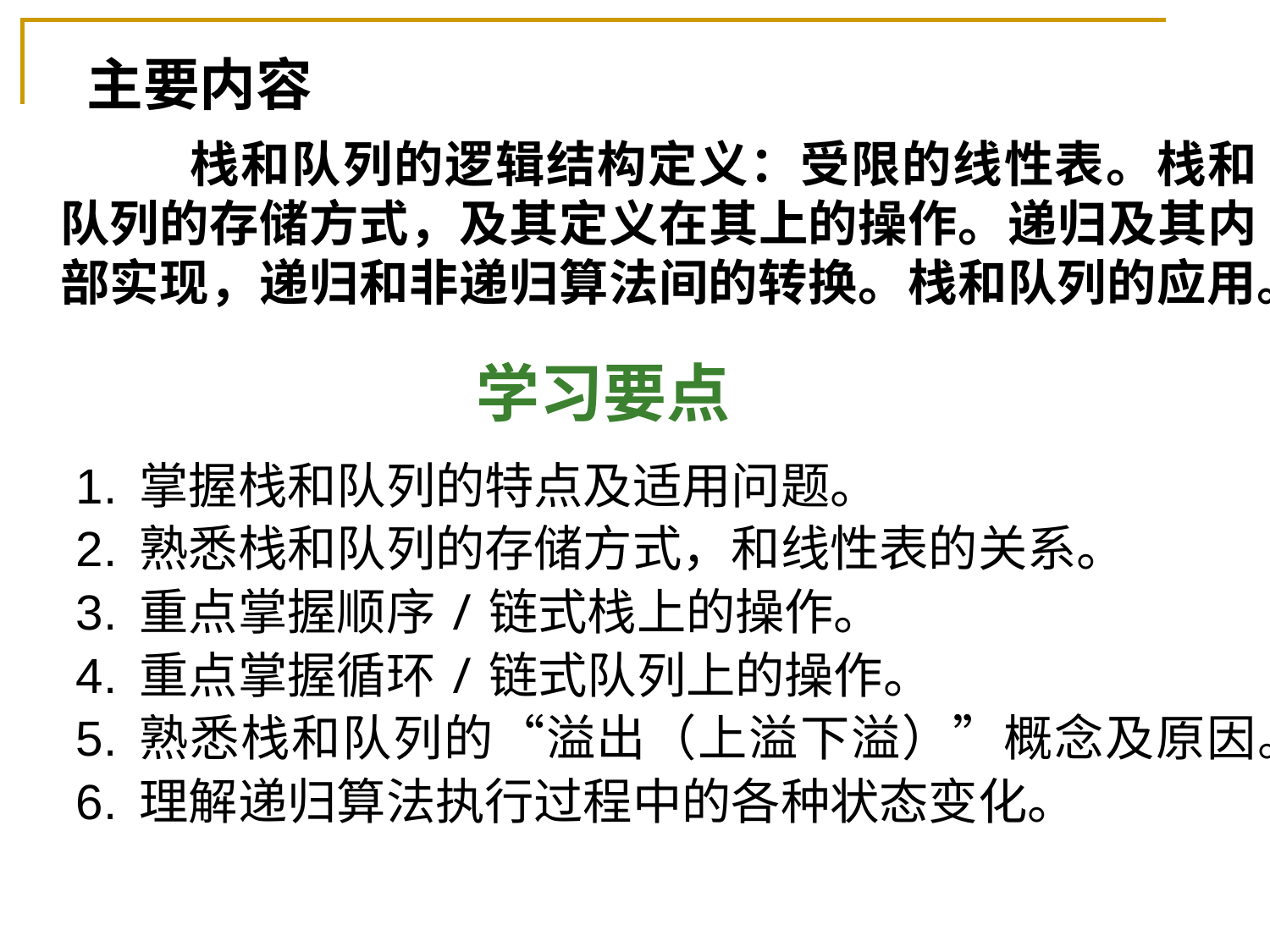

主要内容
		栈和队列的逻辑结构定义：受限的线性表。栈和队列的存储方式，及其定义在其上的操作。递归及其内部实现，递归和非递归算法间的转换。栈和队列的应用。
学习要点
掌握栈和队列的特点及适用问题。
熟悉栈和队列的存储方式，和线性表的关系。
重点掌握顺序/链式栈上的操作。
重点掌握循环/链式队列上的操作。
熟悉栈和队列的“溢出（上溢下溢）”概念及原因。
理解递归算法执行过程中的各种状态变化。